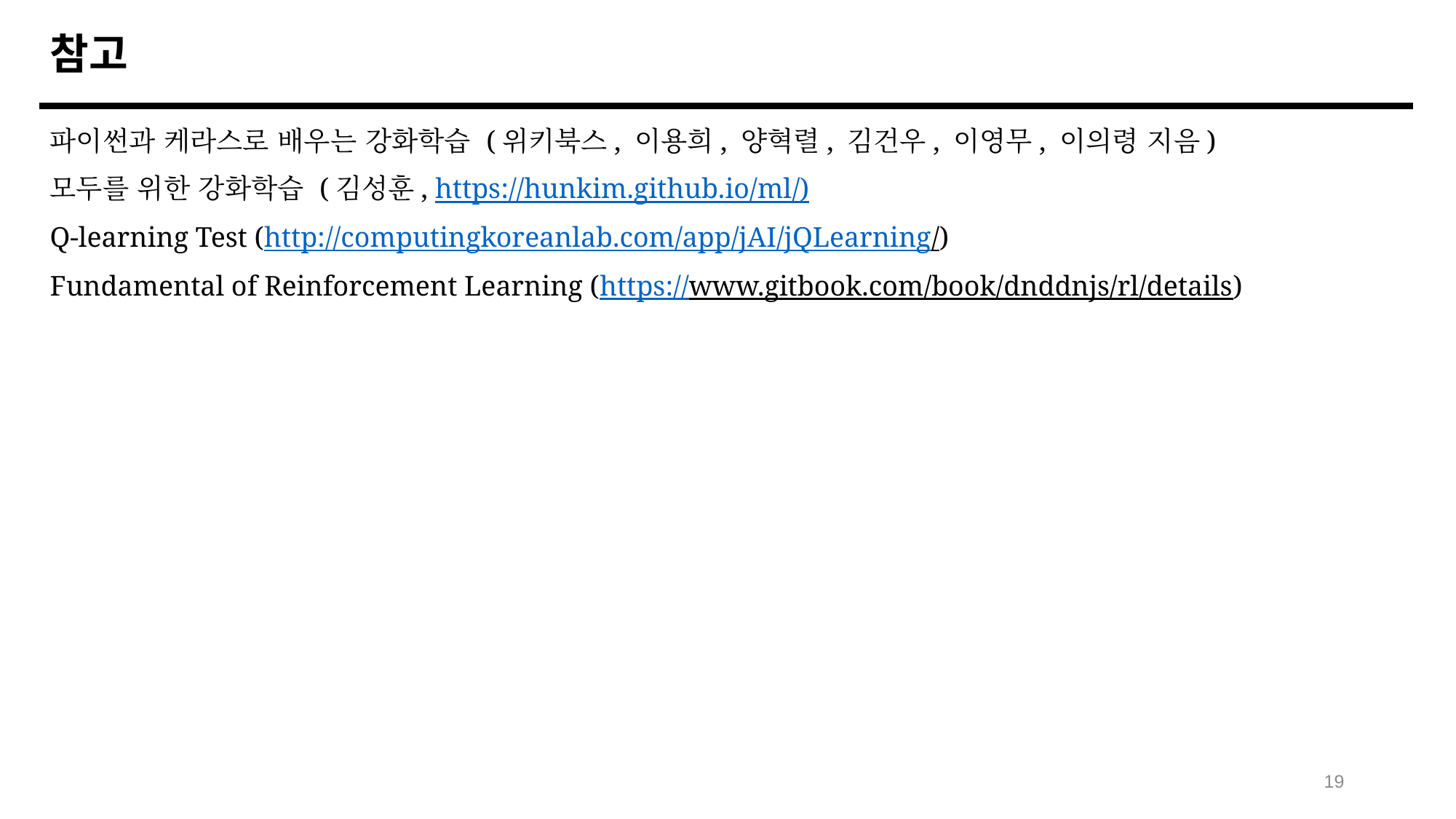

참고
파이썬과 케라스로 배우는 강화학습 (위키북스, 이용희, 양혁렬, 김건우, 이영무, 이의령 지음)
모두를 위한 강화학습 (김성훈, https://hunkim.github.io/ml/)
Q-learning Test (http://computingkoreanlab.com/app/jAI/jQLearning/)
Fundamental of Reinforcement Learning (https://www.gitbook.com/book/dnddnjs/rl/details)
19